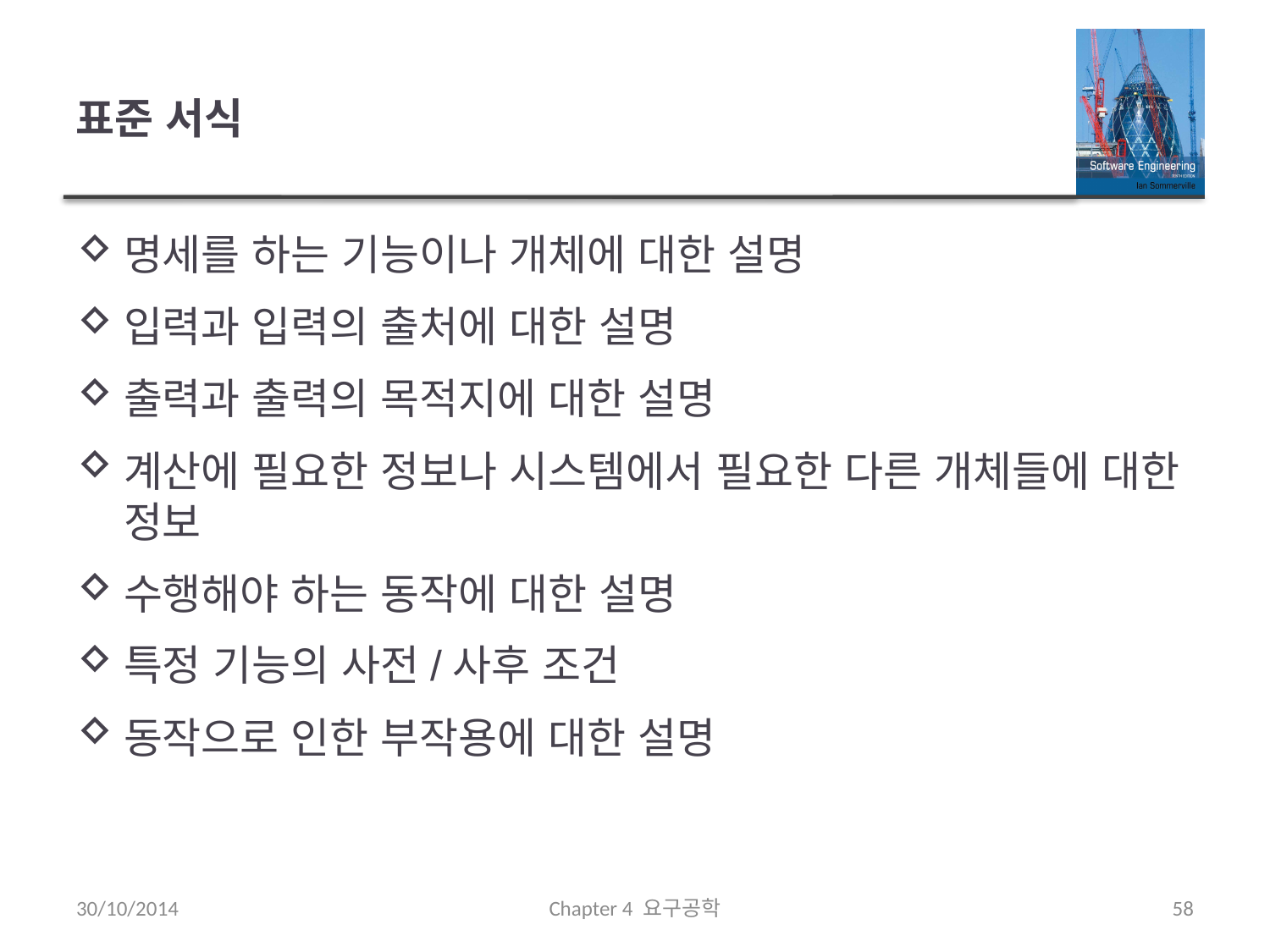

# 표준 서식
명세를 하는 기능이나 개체에 대한 설명
입력과 입력의 출처에 대한 설명
출력과 출력의 목적지에 대한 설명
계산에 필요한 정보나 시스템에서 필요한 다른 개체들에 대한 정보
수행해야 하는 동작에 대한 설명
특정 기능의 사전/사후 조건
동작으로 인한 부작용에 대한 설명
30/10/2014
Chapter 4 요구공학
58